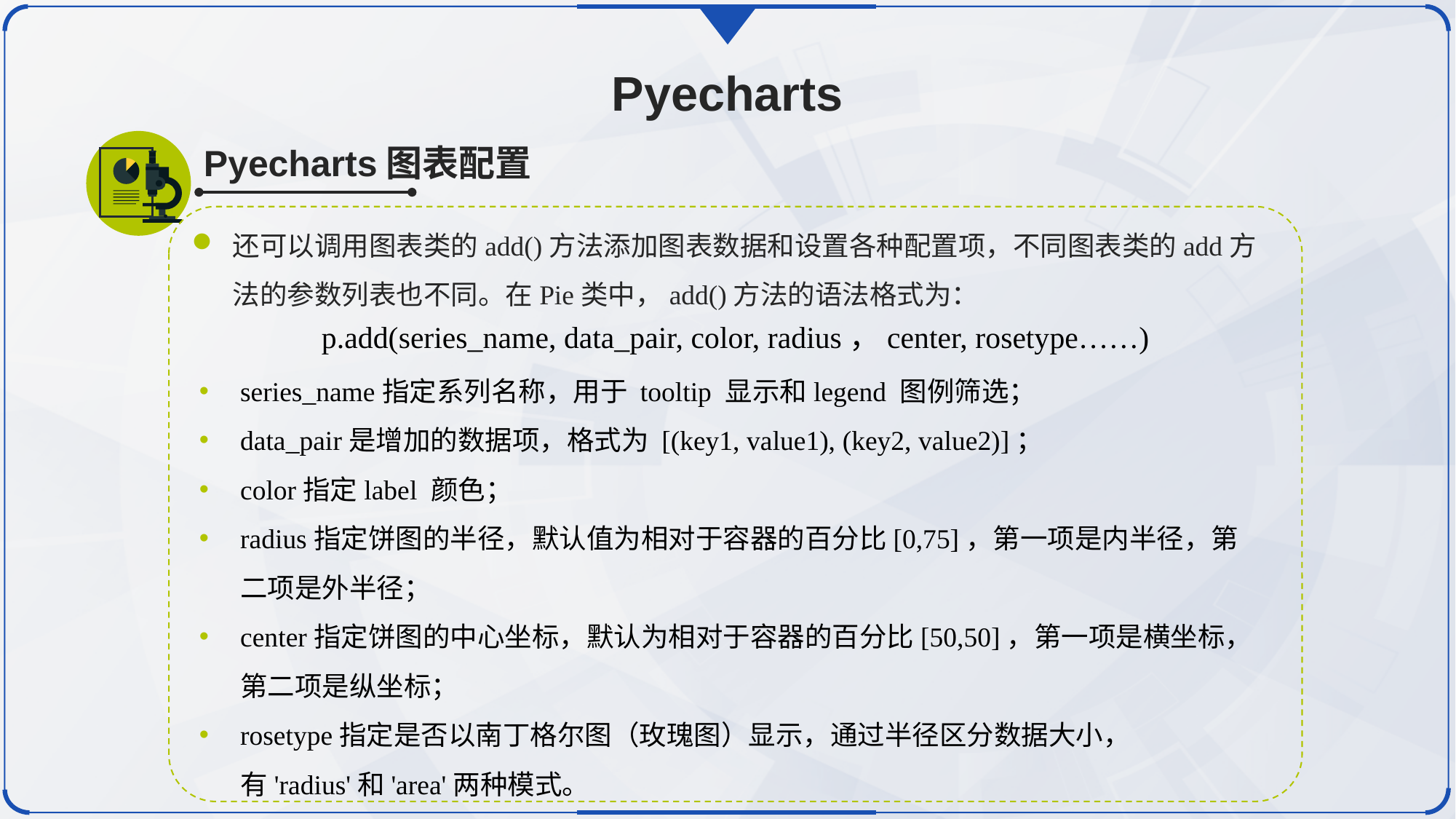

Pyecharts

Pyecharts图表配置

还可以调用图表类的add()方法添加图表数据和设置各种配置项，不同图表类的add方法的参数列表也不同。在Pie类中，add()方法的语法格式为：

p.add(series_name, data_pair, color, radius，center, rosetype……)
series_name指定系列名称，用于 tooltip 显示和legend 图例筛选；
data_pair是增加的数据项，格式为 [(key1, value1), (key2, value2)]；
color指定label 颜色；
radius指定饼图的半径，默认值为相对于容器的百分比[0,75]，第一项是内半径，第二项是外半径；
center指定饼图的中心坐标，默认为相对于容器的百分比[50,50]，第一项是横坐标，第二项是纵坐标；
rosetype指定是否以南丁格尔图（玫瑰图）显示，通过半径区分数据大小，有'radius'和'area'两种模式。